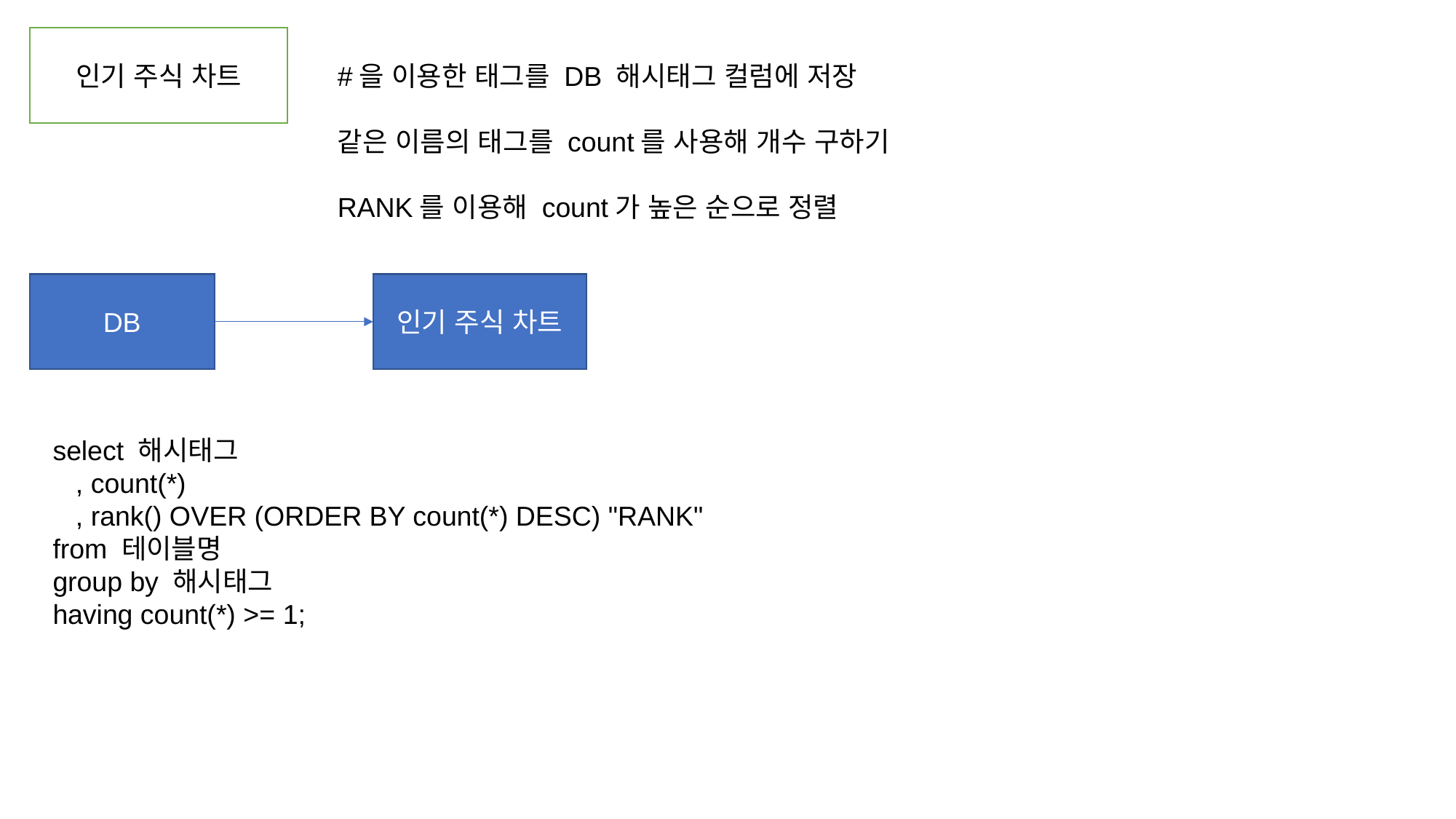

인기 주식 차트
#을 이용한 태그를 DB 해시태그 컬럼에 저장

같은 이름의 태그를 count를 사용해 개수 구하기

RANK를 이용해 count가 높은 순으로 정렬
DB
인기 주식 차트
  select 해시태그
     , count(*)
     , rank() OVER (ORDER BY count(*) DESC) "RANK"
  from 테이블명
  group by 해시태그
  having count(*) >= 1;